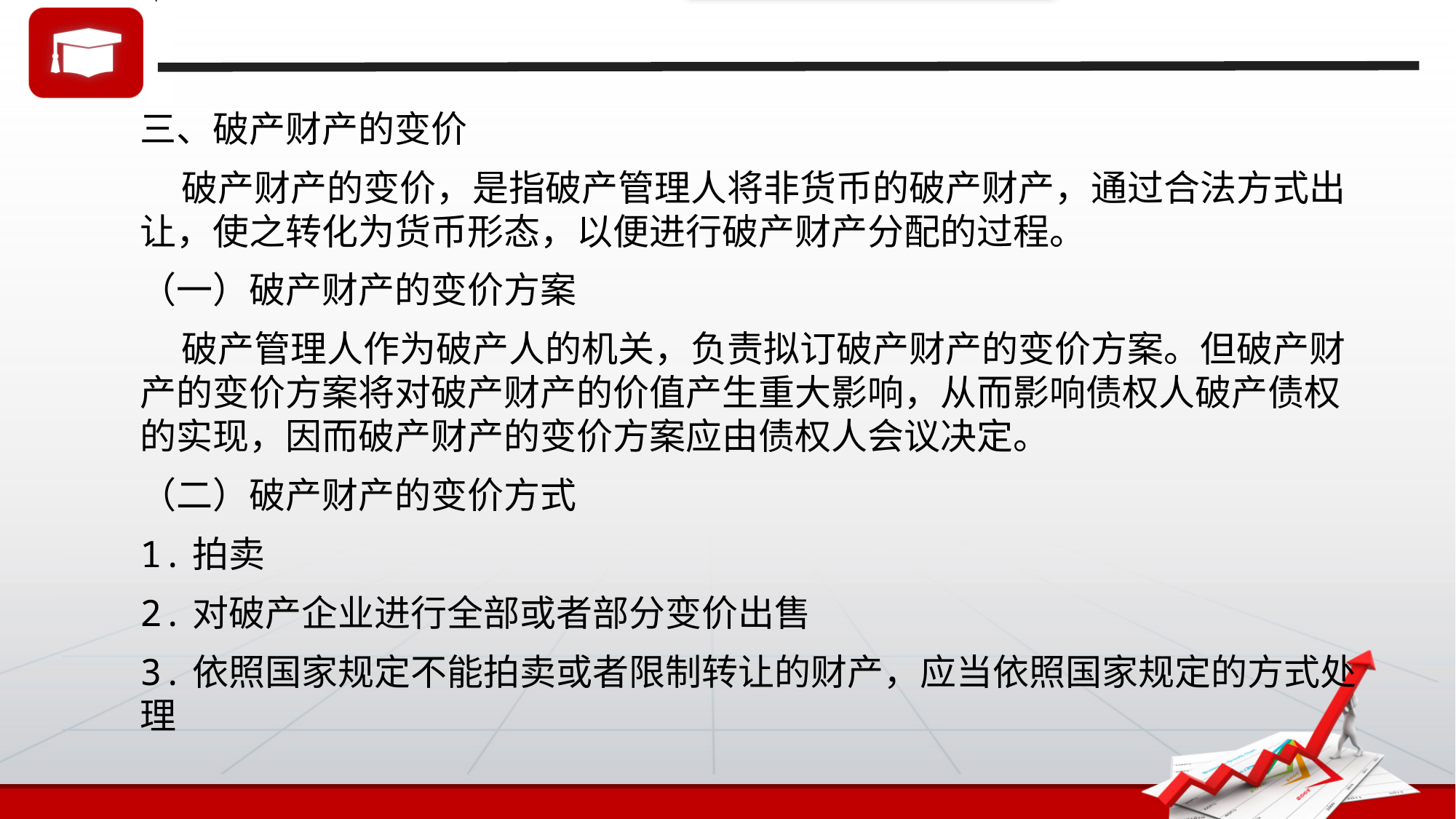

三、破产财产的变价
    破产财产的变价，是指破产管理人将非货币的破产财产，通过合法方式出让，使之转化为货币形态，以便进行破产财产分配的过程。
（一）破产财产的变价方案
    破产管理人作为破产人的机关，负责拟订破产财产的变价方案。但破产财产的变价方案将对破产财产的价值产生重大影响，从而影响债权人破产债权的实现，因而破产财产的变价方案应由债权人会议决定。
（二）破产财产的变价方式
1.拍卖
2.对破产企业进行全部或者部分变价出售
3.依照国家规定不能拍卖或者限制转让的财产，应当依照国家规定的方式处理